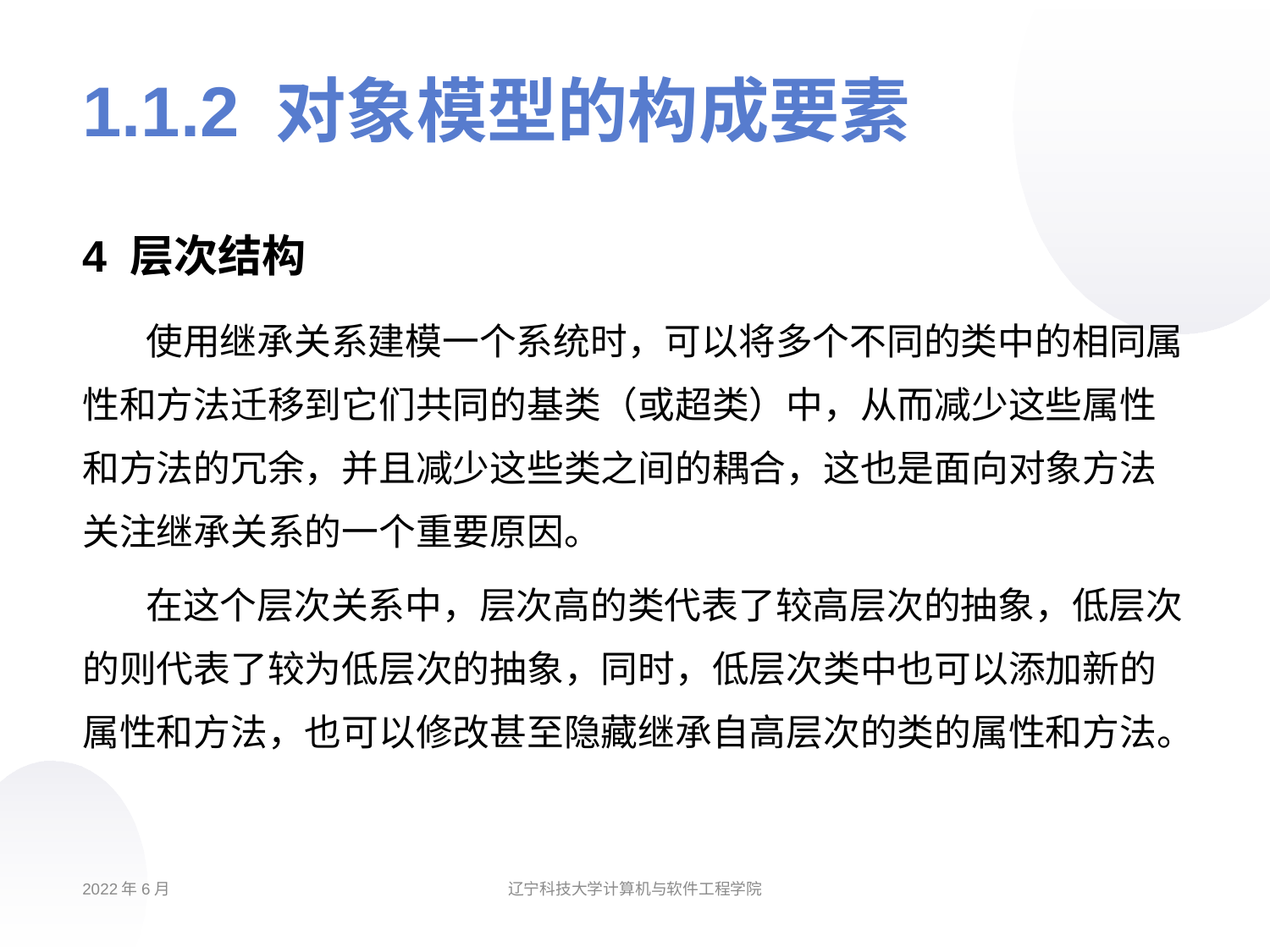

# 1.1.2 对象模型的构成要素
4 层次结构
使用继承关系建模一个系统时，可以将多个不同的类中的相同属性和方法迁移到它们共同的基类（或超类）中，从而减少这些属性和方法的冗余，并且减少这些类之间的耦合，这也是面向对象方法关注继承关系的一个重要原因。
在这个层次关系中，层次高的类代表了较高层次的抽象，低层次的则代表了较为低层次的抽象，同时，低层次类中也可以添加新的属性和方法，也可以修改甚至隐藏继承自高层次的类的属性和方法。

2022年6月
辽宁科技大学计算机与软件工程学院
45